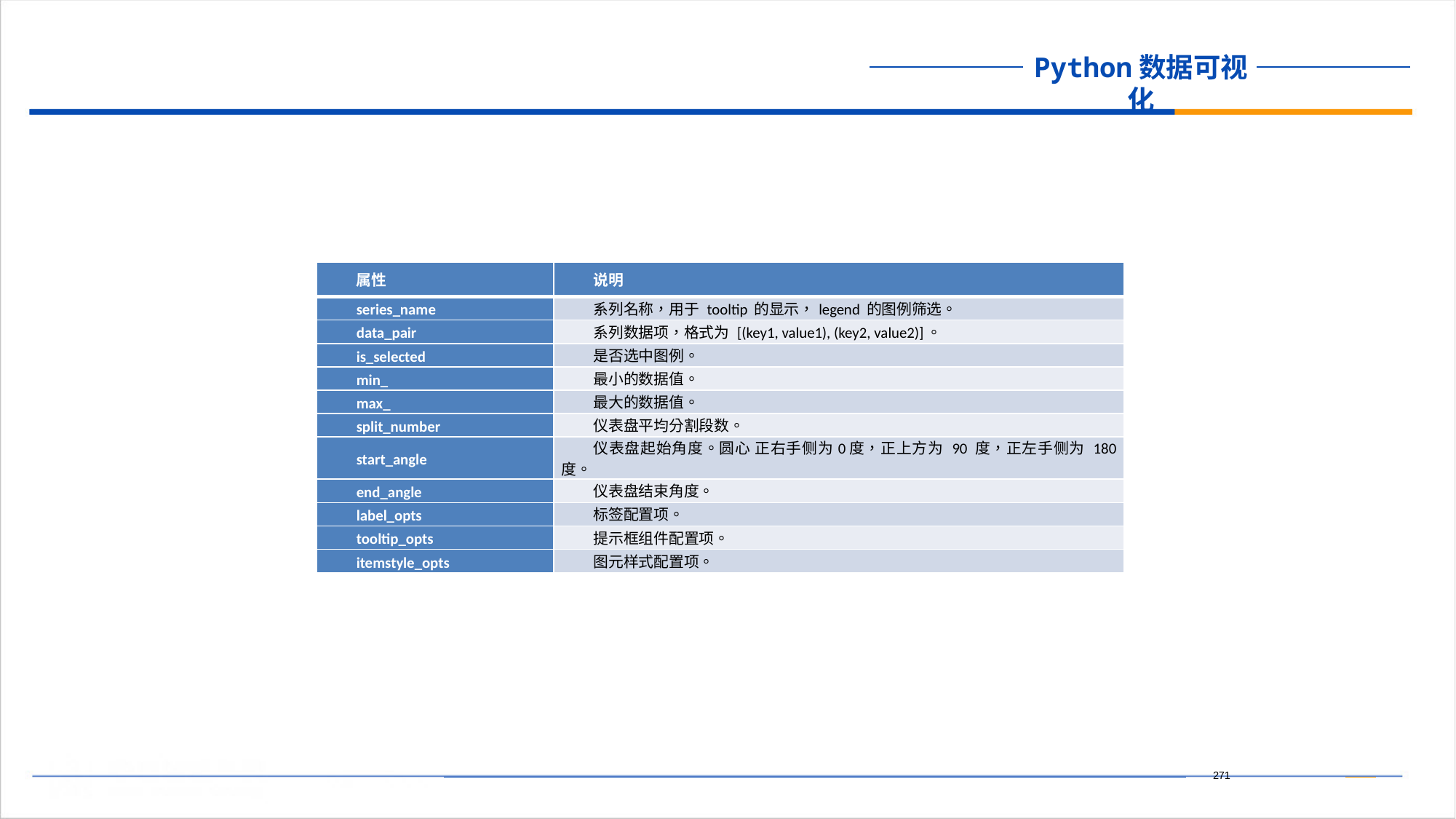

| 属性 | 说明 |
| --- | --- |
| series\_name | 系列名称，用于 tooltip 的显示，legend 的图例筛选。 |
| data\_pair | 系列数据项，格式为 [(key1, value1), (key2, value2)]。 |
| is\_selected | 是否选中图例。 |
| min\_ | 最小的数据值。 |
| max\_ | 最大的数据值。 |
| split\_number | 仪表盘平均分割段数。 |
| start\_angle | 仪表盘起始角度。圆心 正右手侧为0度，正上方为 90 度，正左手侧为 180 度。 |
| end\_angle | 仪表盘结束角度。 |
| label\_opts | 标签配置项。 |
| tooltip\_opts | 提示框组件配置项。 |
| itemstyle\_opts | 图元样式配置项。 |